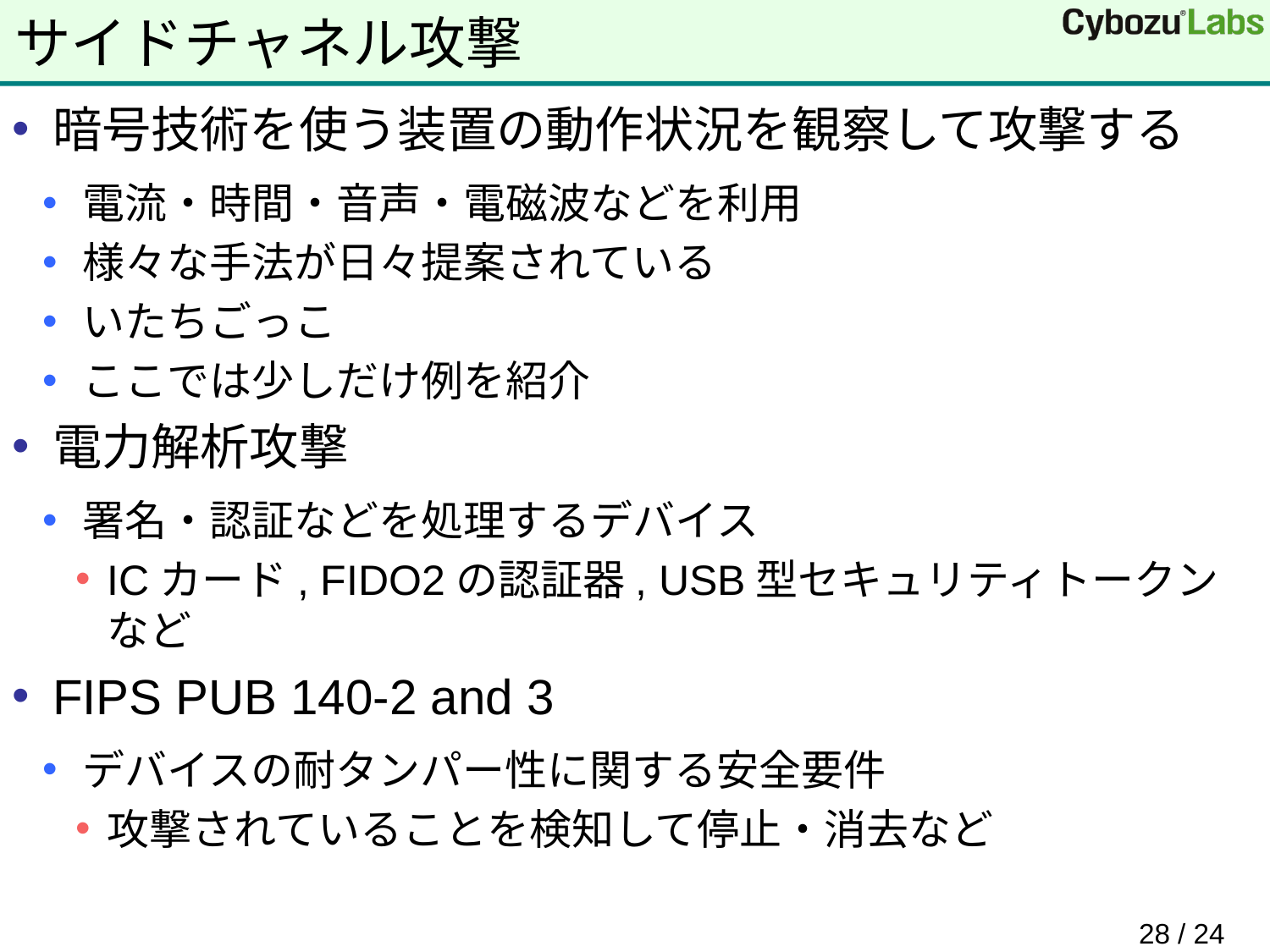

# サイドチャネル攻撃
暗号技術を使う装置の動作状況を観察して攻撃する
電流・時間・音声・電磁波などを利用
様々な手法が日々提案されている
いたちごっこ
ここでは少しだけ例を紹介
電力解析攻撃
署名・認証などを処理するデバイス
ICカード, FIDO2の認証器, USB型セキュリティトークンなど
FIPS PUB 140-2 and 3
デバイスの耐タンパー性に関する安全要件
攻撃されていることを検知して停止・消去など
    28 / 24